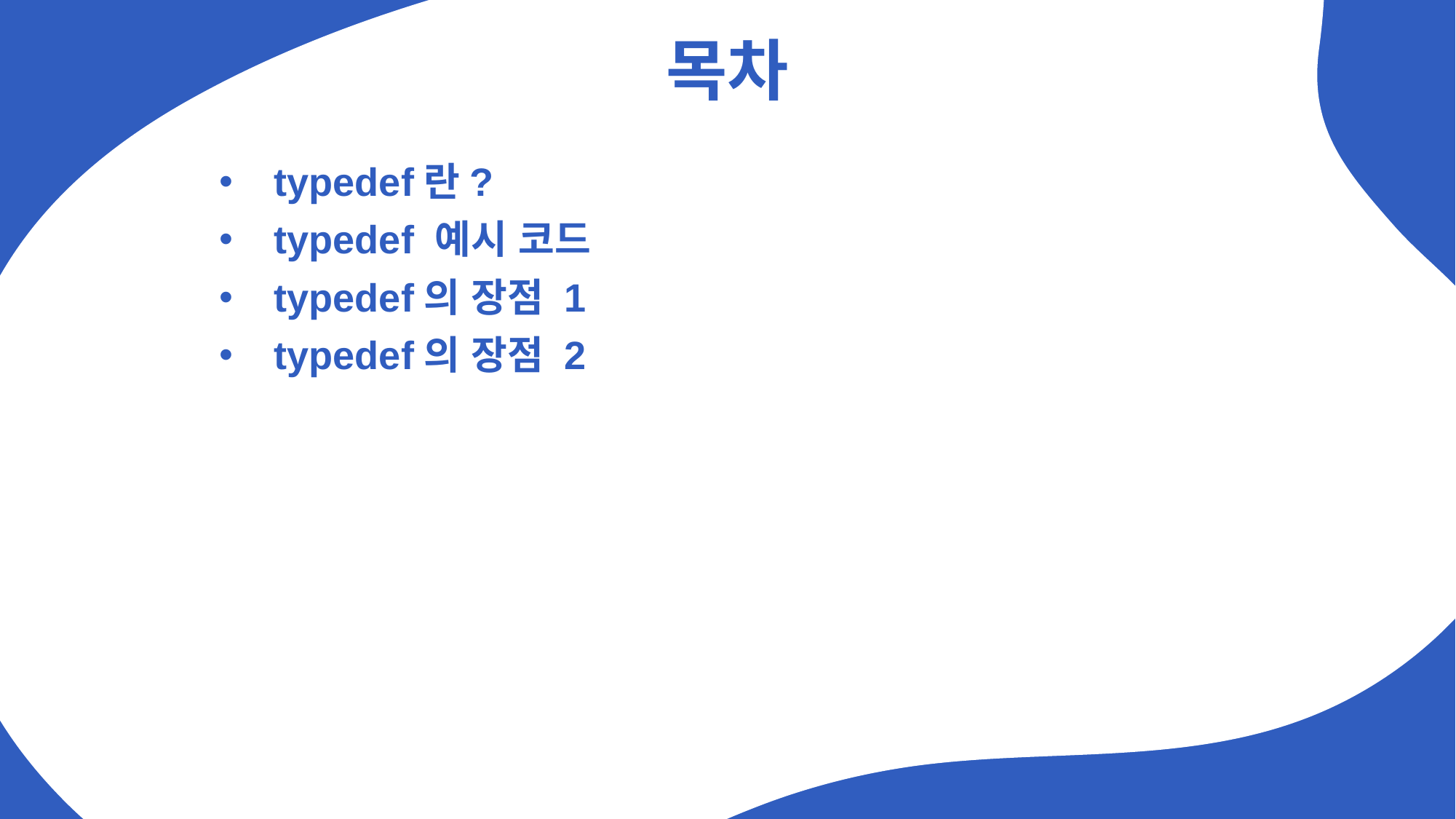

# 목차

typedef란?
typedef 예시 코드
typedef의 장점 1
typedef의 장점 2